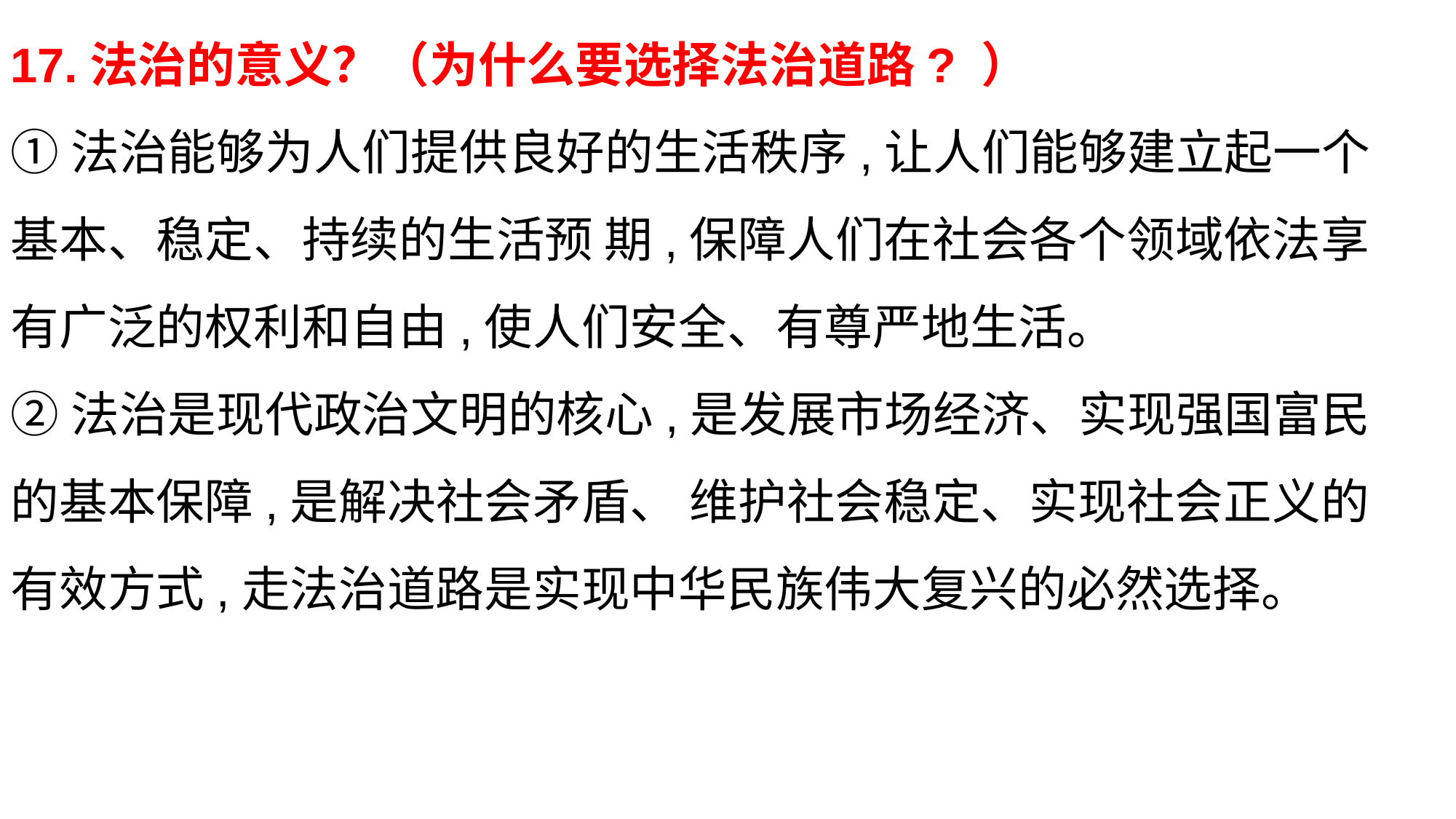

17.法治的意义？（为什么要选择法治道路? ）
①法治能够为人们提供良好的生活秩序,让人们能够建立起一个基本、稳定、持续的生活预 期,保障人们在社会各个领域依法享有广泛的权利和自由,使人们安全、有尊严地生活。
②法治是现代政治文明的核心,是发展市场经济、实现强国富民的基本保障,是解决社会矛盾、 维护社会稳定、实现社会正义的有效方式,走法治道路是实现中华民族伟大复兴的必然选择。